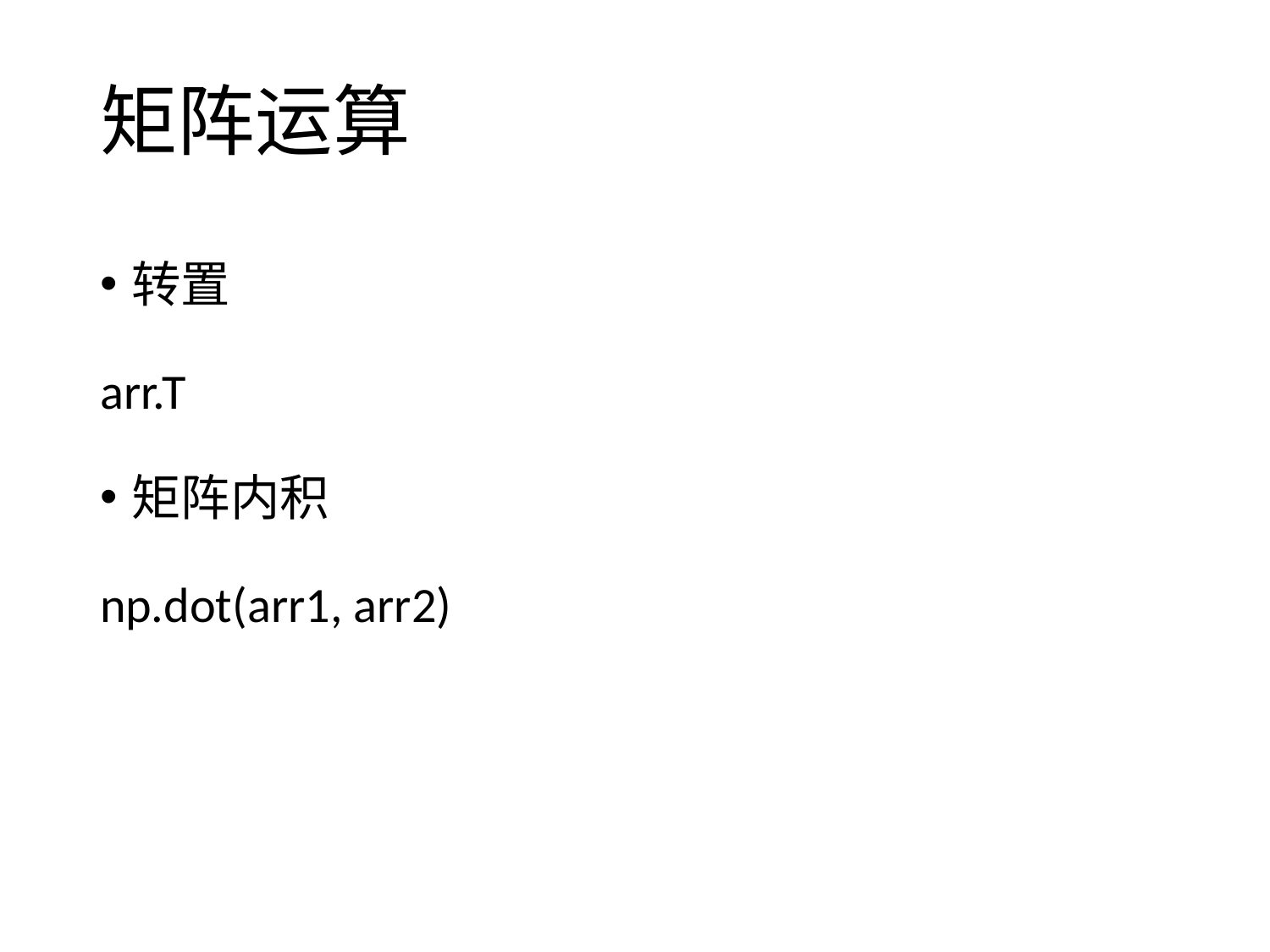

# 矩阵运算
转置
arr.T
矩阵内积
np.dot(arr1, arr2)